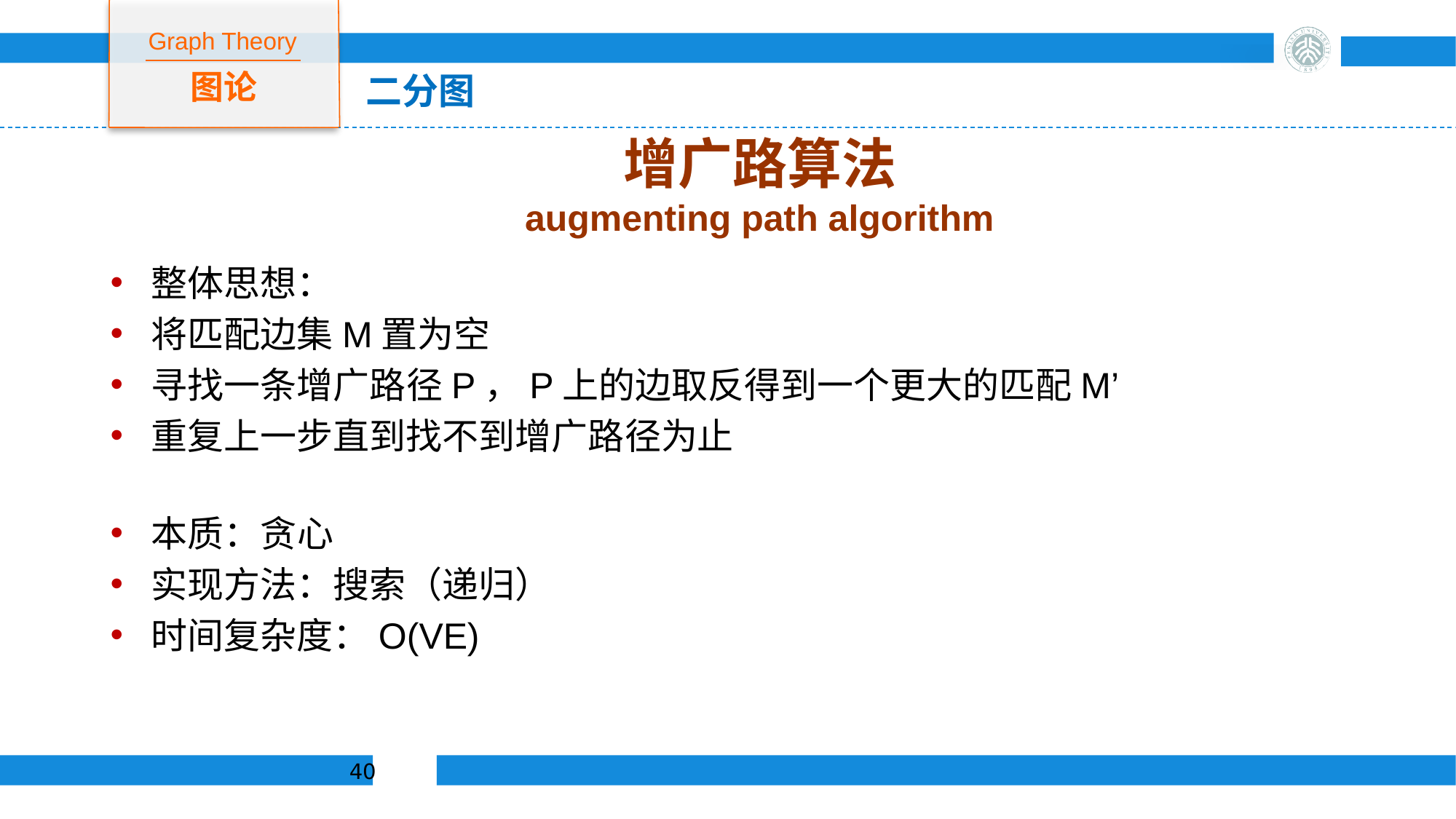

Graph Theory
图论
二分图
# 增广路算法 augmenting path algorithm
整体思想：
将匹配边集M置为空
寻找一条增广路径P，P上的边取反得到一个更大的匹配M’
重复上一步直到找不到增广路径为止

本质：贪心
实现方法：搜索（递归）
时间复杂度：O(VE)